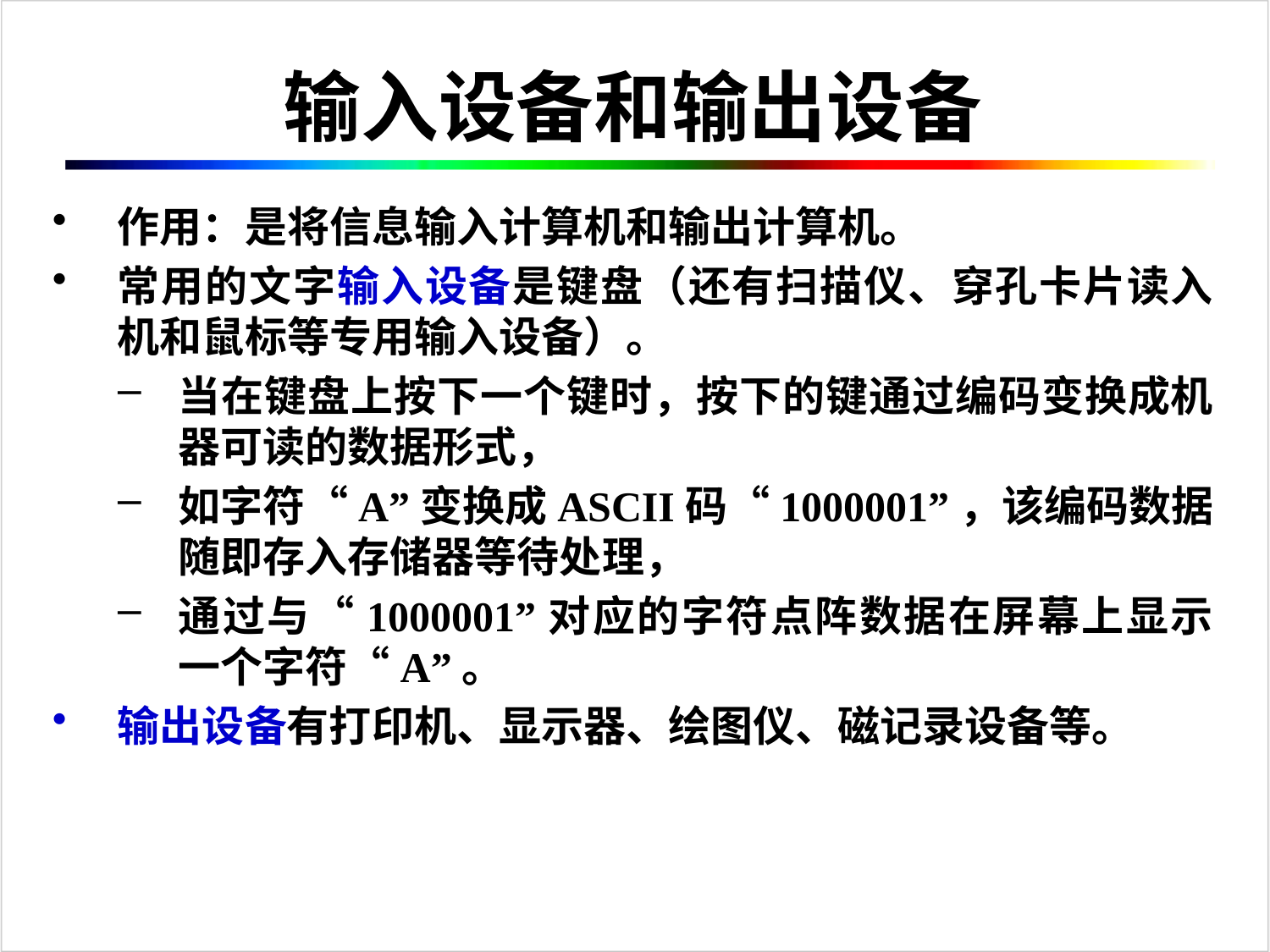

输入设备和输出设备
作用：是将信息输入计算机和输出计算机。
常用的文字输入设备是键盘（还有扫描仪、穿孔卡片读入机和鼠标等专用输入设备）。
当在键盘上按下一个键时，按下的键通过编码变换成机器可读的数据形式，
如字符“A”变换成ASCII码“1000001”，该编码数据随即存入存储器等待处理，
通过与“1000001”对应的字符点阵数据在屏幕上显示一个字符“A”。
输出设备有打印机、显示器、绘图仪、磁记录设备等。